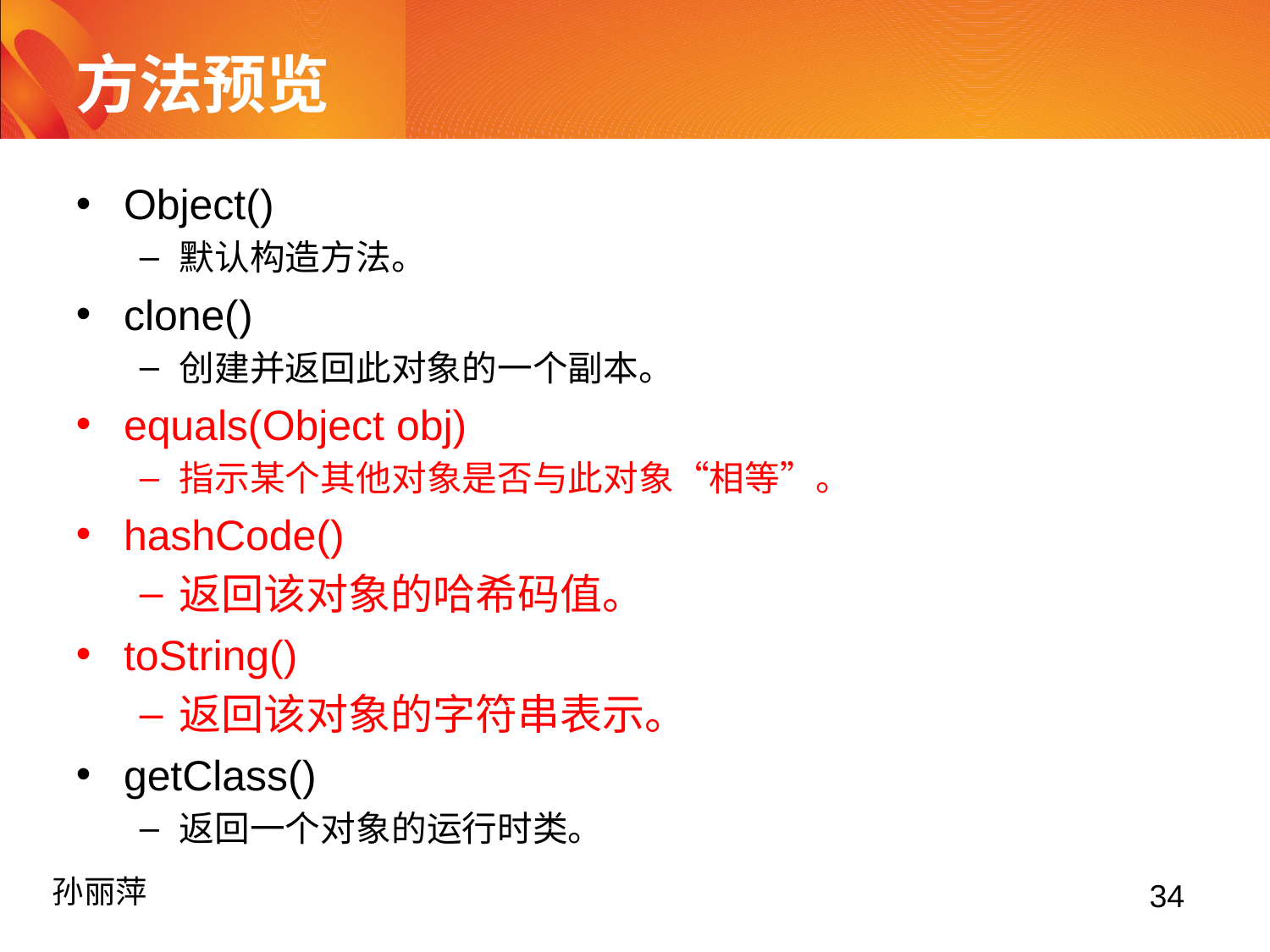

# 方法预览
Object()
默认构造方法。
clone()
创建并返回此对象的一个副本。
equals(Object obj)
指示某个其他对象是否与此对象“相等”。
hashCode()
返回该对象的哈希码值。
toString()
返回该对象的字符串表示。
getClass()
返回一个对象的运行时类。